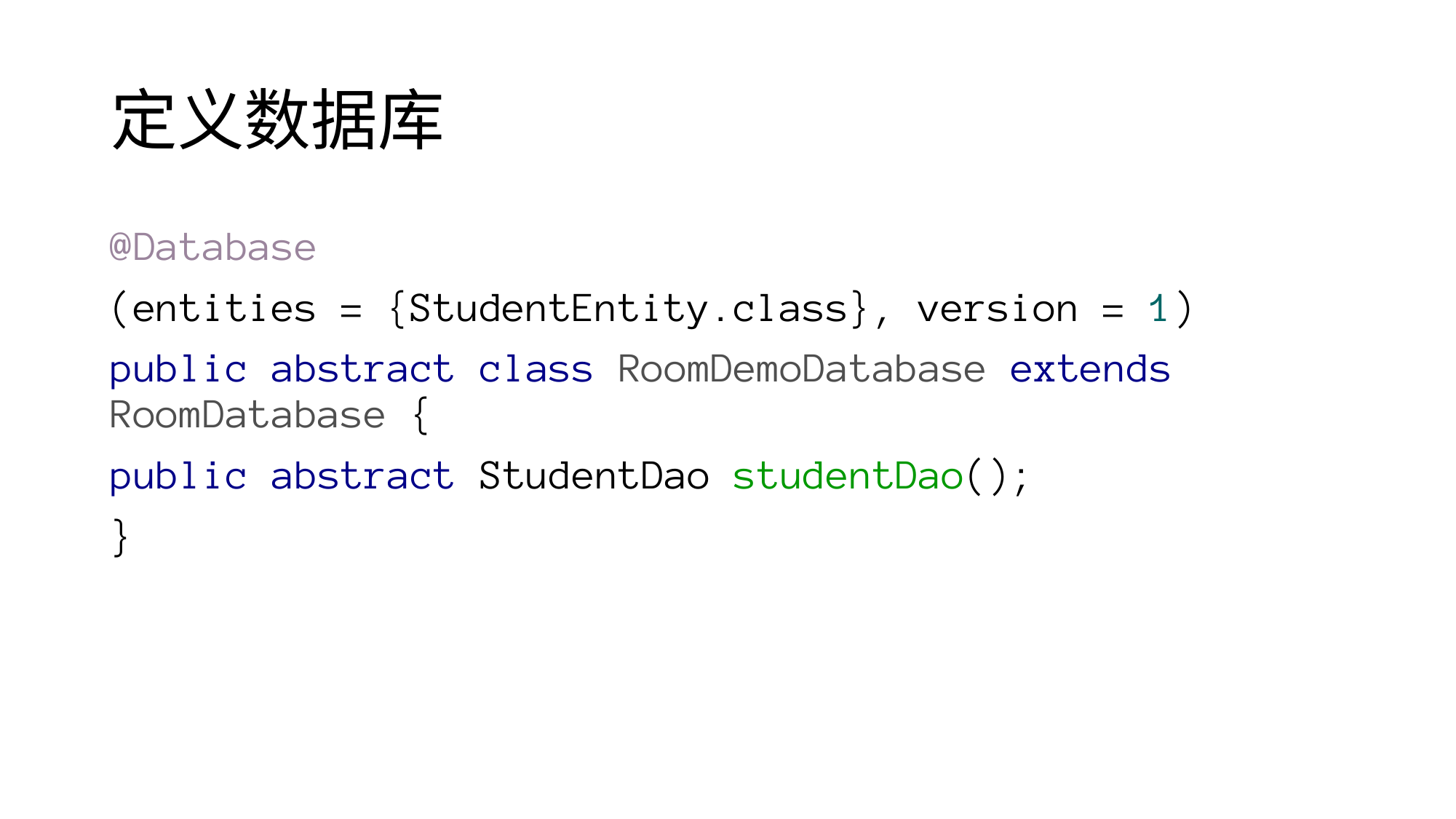

# 定义数据库
@Database
(entities = {StudentEntity.class}, version = 1)
public abstract class RoomDemoDatabase extends RoomDatabase {
public abstract StudentDao studentDao();
}